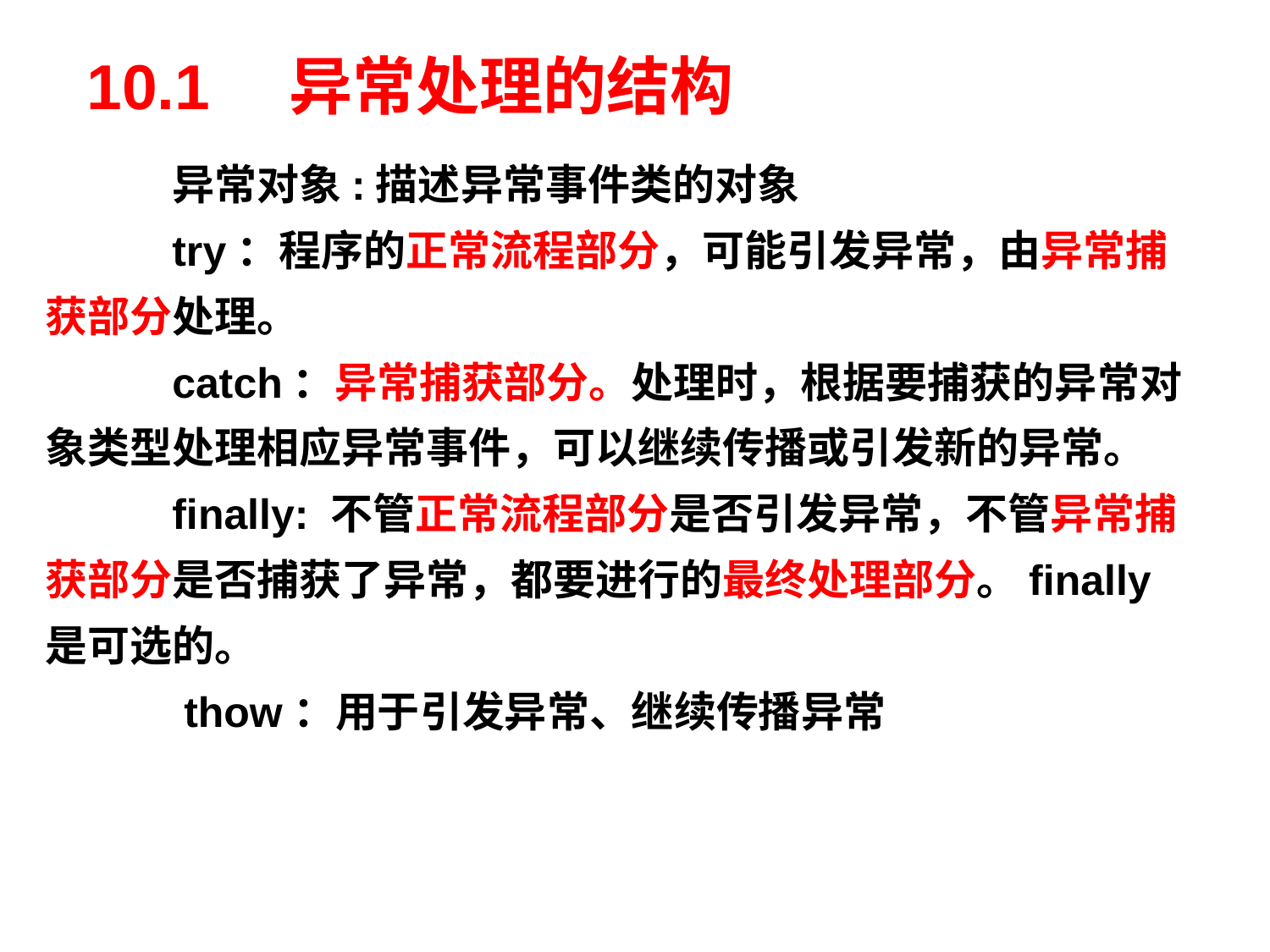

# 10.1　异常处理的结构
	异常对象:描述异常事件类的对象
	try：程序的正常流程部分，可能引发异常，由异常捕获部分处理。
	catch：异常捕获部分。处理时，根据要捕获的异常对象类型处理相应异常事件，可以继续传播或引发新的异常。
	finally: 不管正常流程部分是否引发异常，不管异常捕获部分是否捕获了异常，都要进行的最终处理部分。finally是可选的。
	 thow：用于引发异常、继续传播异常